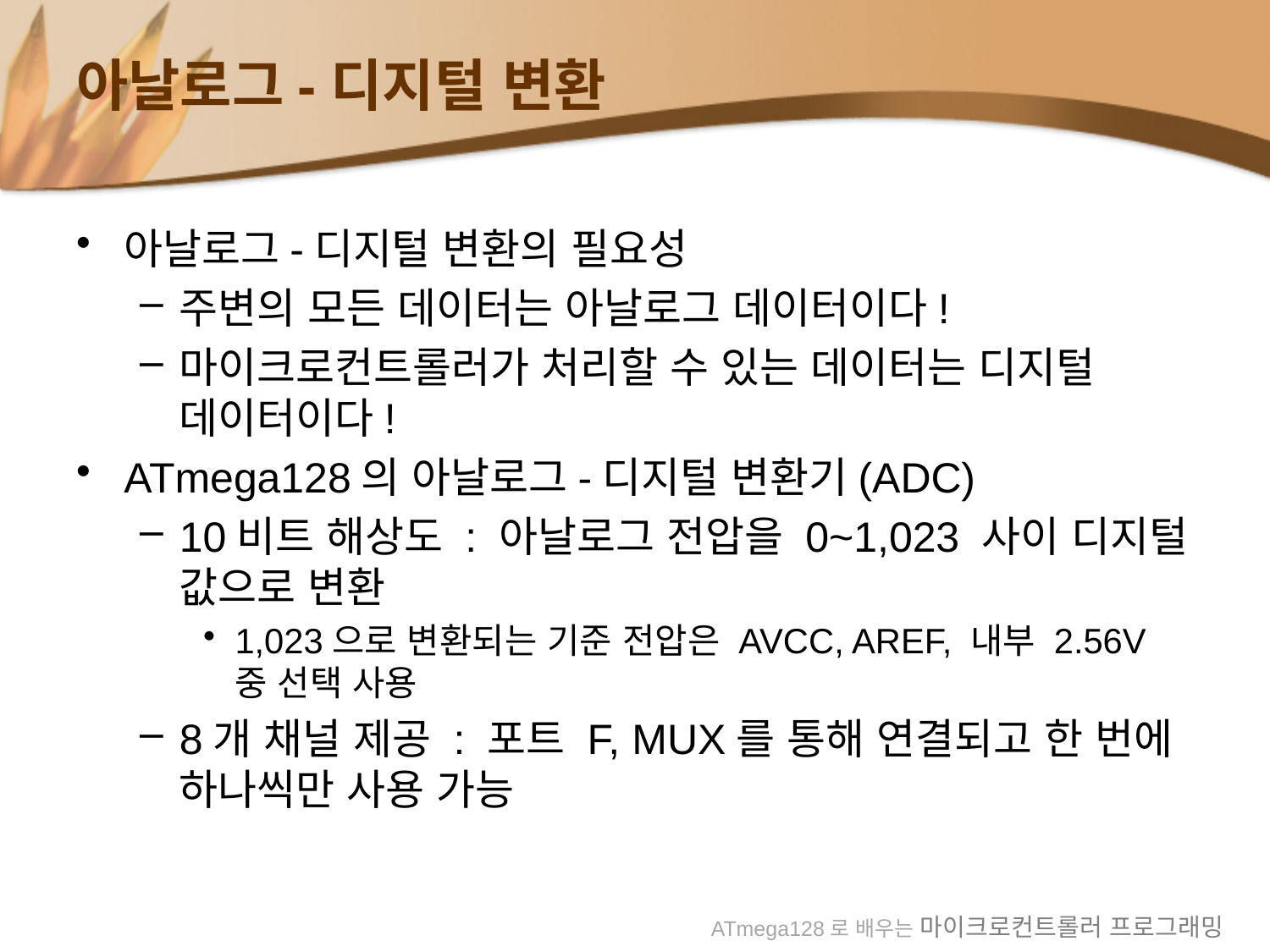

# 아날로그-디지털 변환
아날로그-디지털 변환의 필요성
주변의 모든 데이터는 아날로그 데이터이다!
마이크로컨트롤러가 처리할 수 있는 데이터는 디지털 데이터이다!
ATmega128의 아날로그-디지털 변환기(ADC)
10비트 해상도 : 아날로그 전압을 0~1,023 사이 디지털 값으로 변환
1,023으로 변환되는 기준 전압은 AVCC, AREF, 내부 2.56V 중 선택 사용
8개 채널 제공 : 포트 F, MUX를 통해 연결되고 한 번에 하나씩만 사용 가능